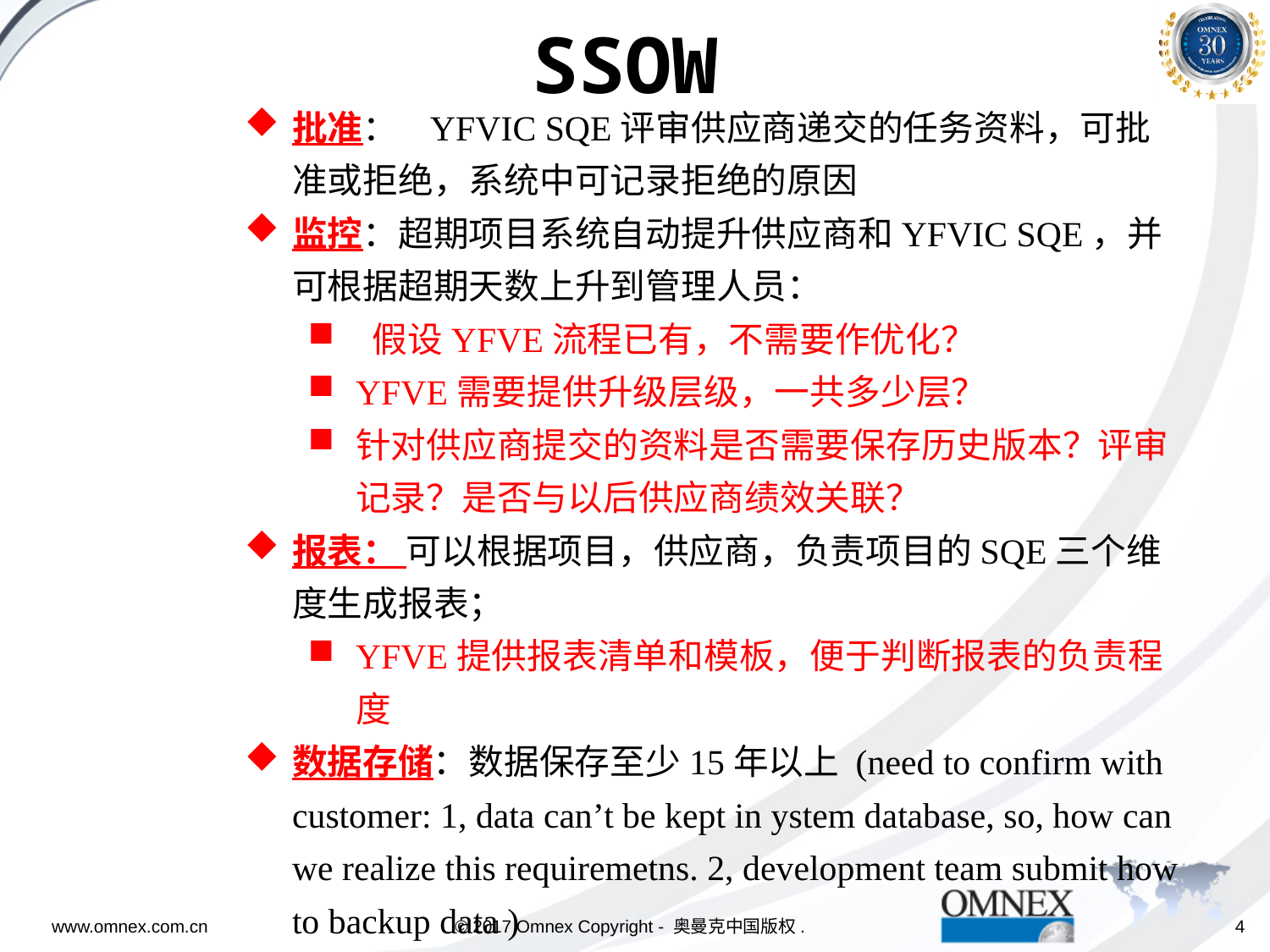

SSOW

批准：   YFVIC SQE评审供应商递交的任务资料，可批准或拒绝，系统中可记录拒绝的原因
监控：超期项目系统自动提升供应商和YFVIC SQE，并可根据超期天数上升到管理人员：
 假设YFVE流程已有，不需要作优化？
YFVE需要提供升级层级，一共多少层？
针对供应商提交的资料是否需要保存历史版本？评审记录？是否与以后供应商绩效关联？
报表： 可以根据项目，供应商，负责项目的SQE三个维度生成报表；
YFVE提供报表清单和模板，便于判断报表的负责程度
数据存储：数据保存至少15年以上 (need to confirm with customer: 1, data can’t be kept in ystem database, so, how can we realize this requiremetns. 2, development team submit how to backup data )